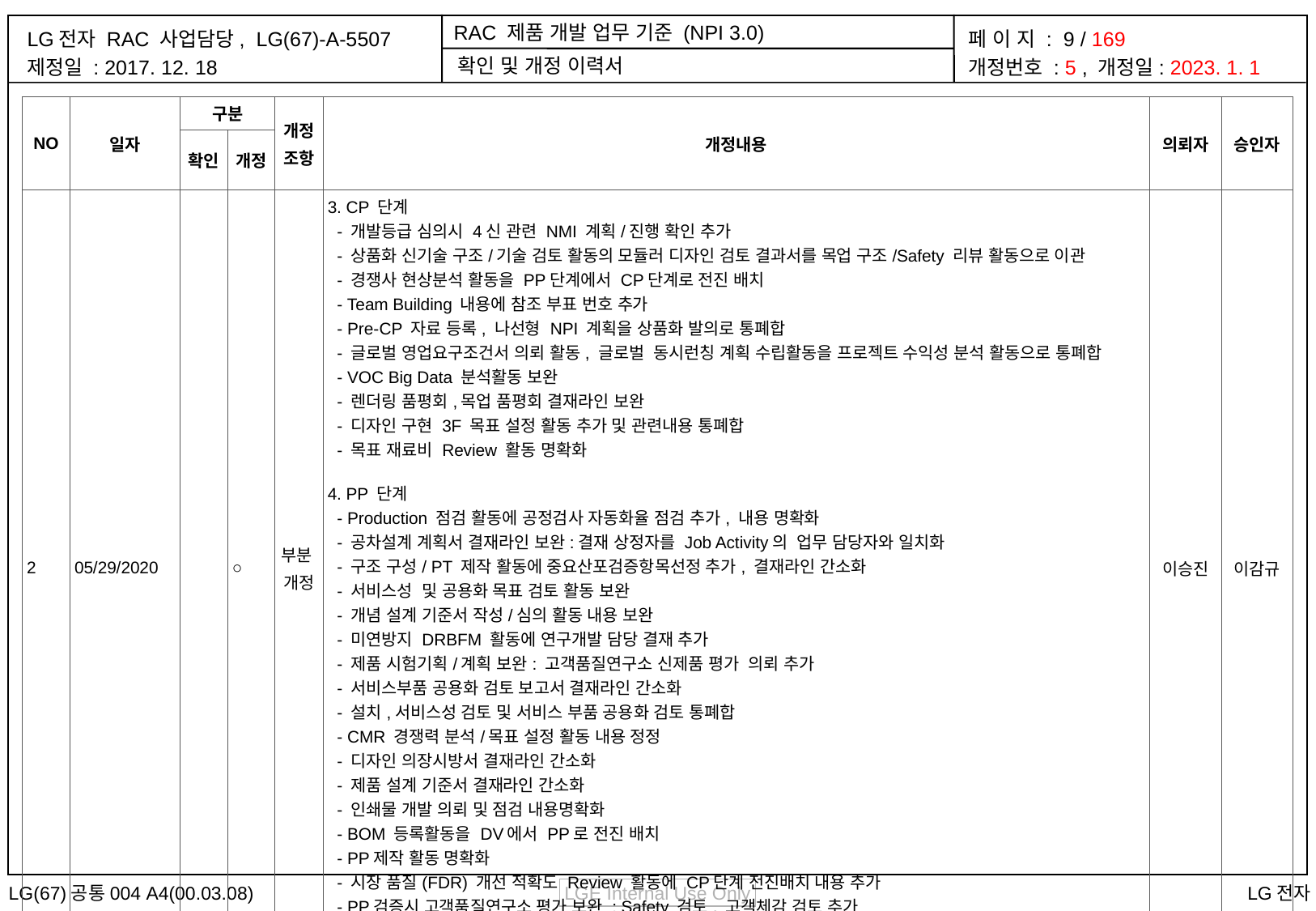

확인 및 개정 이력서
| NO | 일자 | 구분 |  | 개정 조항 | 개정내용 | 의뢰자 | 승인자 |
| --- | --- | --- | --- | --- | --- | --- | --- |
|  |  | 확인 | 개정 |  |  |  |  |
| 2 | 05/29/2020 |  | ○ | 부분 개정 | 3. CP 단계 - 개발등급 심의시 4신 관련 NMI 계획/진행 확인 추가 - 상품화 신기술 구조/기술 검토 활동의 모듈러 디자인 검토 결과서를 목업 구조/Safety 리뷰 활동으로 이관 - 경쟁사 현상분석 활동을 PP단계에서 CP단계로 전진 배치 - Team Building 내용에 참조 부표 번호 추가 - Pre-CP 자료 등록, 나선형 NPI 계획을 상품화 발의로 통폐합 - 글로벌 영업요구조건서 의뢰 활동, 글로벌 동시런칭 계획 수립활동을 프로젝트 수익성 분석 활동으로 통폐합 - VOC Big Data 분석활동 보완 - 렌더링 품평회,목업 품평회 결재라인 보완 - 디자인 구현 3F 목표 설정 활동 추가 및 관련내용 통폐합 - 목표 재료비 Review 활동 명확화 4. PP 단계 - Production 점검 활동에 공정검사 자동화율 점검 추가, 내용 명확화 - 공차설계 계획서 결재라인 보완:결재 상정자를 Job Activity의 업무 담당자와 일치화 - 구조 구성/ PT 제작 활동에 중요산포검증항목선정 추가, 결재라인 간소화 - 서비스성 및 공용화 목표 검토 활동 보완 - 개념 설계 기준서 작성/심의 활동 내용 보완 - 미연방지 DRBFM 활동에 연구개발 담당 결재 추가 - 제품 시험기획/계획 보완: 고객품질연구소 신제품 평가 의뢰 추가 - 서비스부품 공용화 검토 보고서 결재라인 간소화 - 설치,서비스성 검토 및 서비스 부품 공용화 검토 통폐합 - CMR 경쟁력 분석/목표 설정 활동 내용 정정 - 디자인 의장시방서 결재라인 간소화 - 제품 설계 기준서 결재라인 간소화 - 인쇄물 개발 의뢰 및 점검 내용명확화 - BOM 등록활동을 DV에서 PP로 전진 배치 - PP제작 활동 명확화 - 시장 품질(FDR) 개선 적확도 Review 활동에 CP단계 전진배치 내용 추가 - PP검증시 고객품질연구소 평가 보완 : Safety 검토, 고객체감 검토 추가 - PP Field Test 내용 보완 | 이승진 | 이감규 |